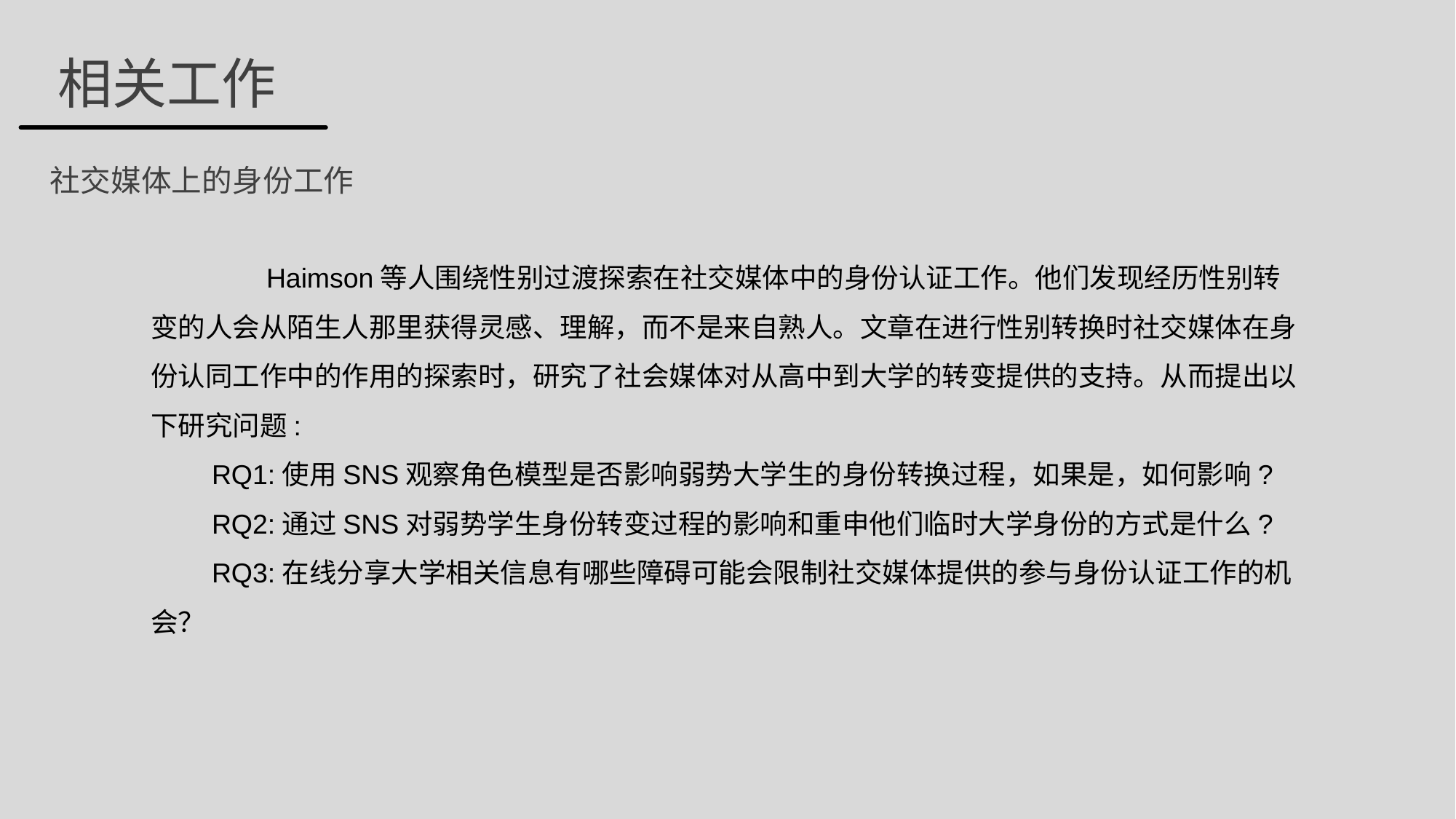

相关工作
社交媒体上的身份工作
　　　　Haimson等人围绕性别过渡探索在社交媒体中的身份认证工作。他们发现经历性别转变的人会从陌生人那里获得灵感、理解，而不是来自熟人。文章在进行性别转换时社交媒体在身份认同工作中的作用的探索时，研究了社会媒体对从高中到大学的转变提供的支持。从而提出以下研究问题:
　　RQ1:使用SNS观察角色模型是否影响弱势大学生的身份转换过程，如果是，如何影响?
　　RQ2:通过SNS对弱势学生身份转变过程的影响和重申他们临时大学身份的方式是什么?
　　RQ3:在线分享大学相关信息有哪些障碍可能会限制社交媒体提供的参与身份认证工作的机会？